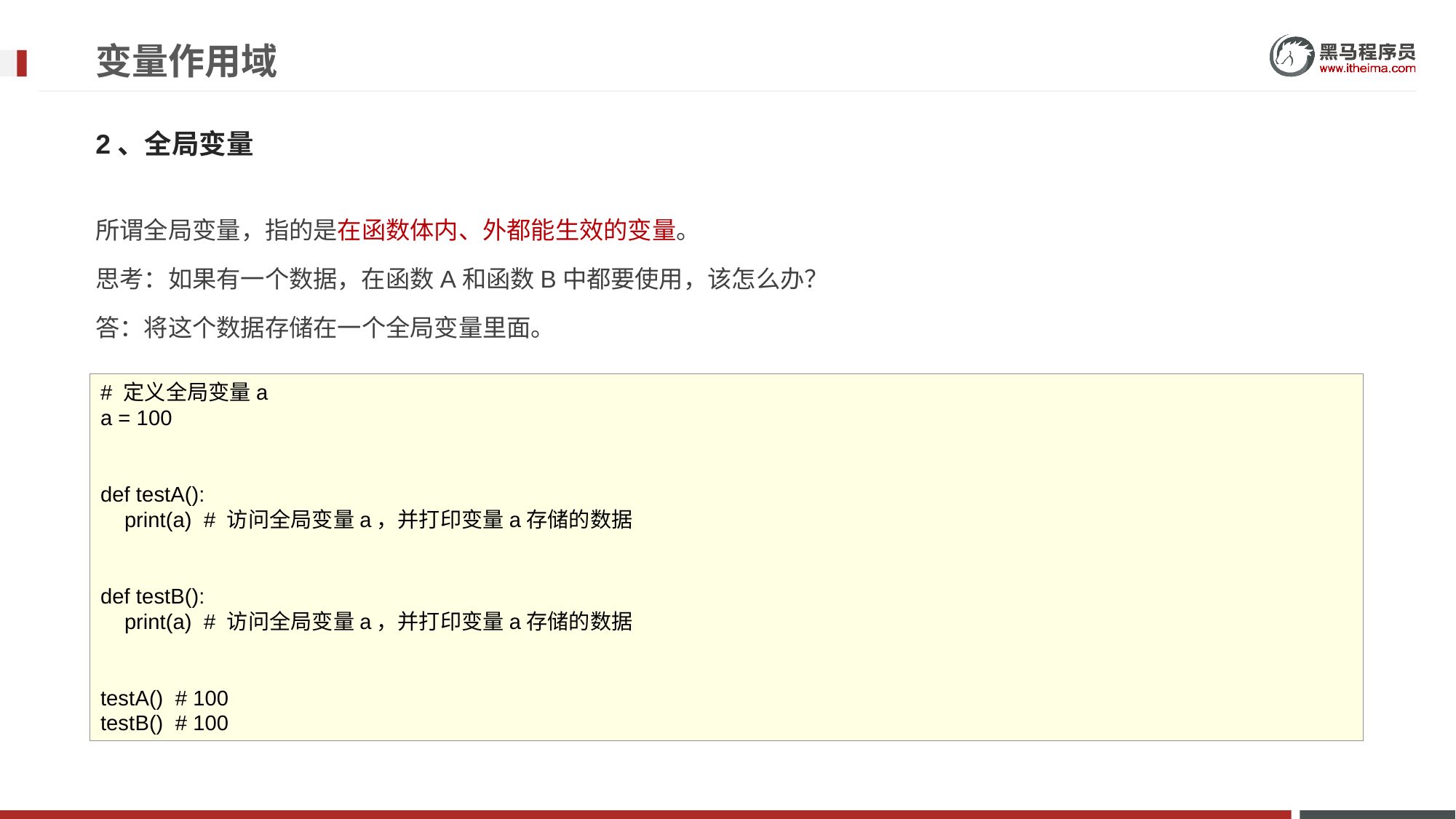

# 变量作用域
2、全局变量
所谓全局变量，指的是在函数体内、外都能生效的变量。
思考：如果有一个数据，在函数A和函数B中都要使用，该怎么办？
答：将这个数据存储在一个全局变量里面。

# 定义全局变量a
a = 100

def testA():
    print(a)  # 访问全局变量a，并打印变量a存储的数据

def testB():
    print(a)  # 访问全局变量a，并打印变量a存储的数据

testA()  # 100
testB()  # 100